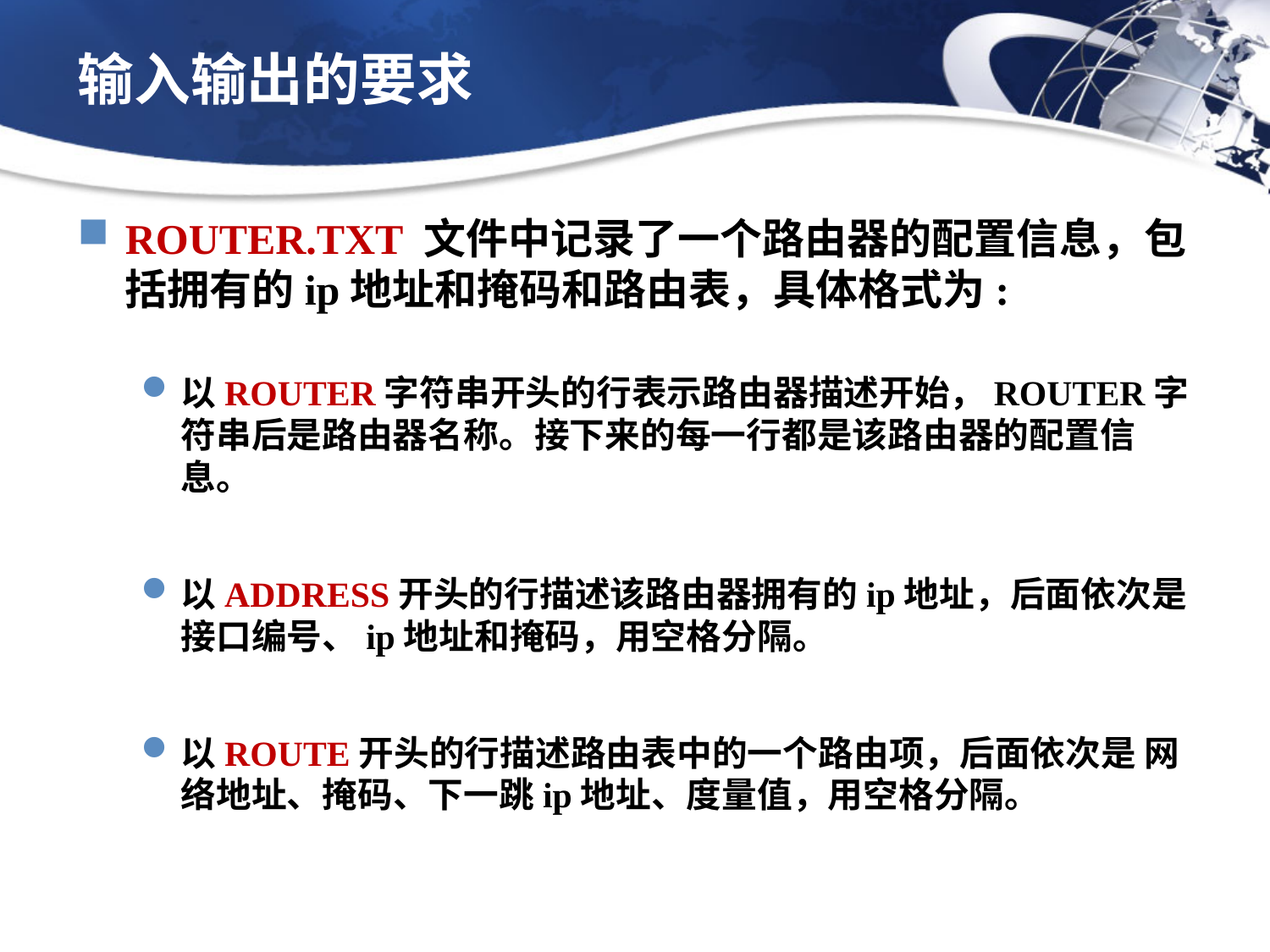

# 输入输出的要求
ROUTER.TXT 文件中记录了一个路由器的配置信息，包括拥有的ip地址和掩码和路由表，具体格式为:

以ROUTER字符串开头的行表示路由器描述开始，ROUTER字符串后是路由器名称。接下来的每一行都是该路由器的配置信息。

以ADDRESS开头的行描述该路由器拥有的ip地址，后面依次是接口编号、ip地址和掩码，用空格分隔。

以ROUTE开头的行描述路由表中的一个路由项，后面依次是 网络地址、掩码、下一跳ip地址、度量值，用空格分隔。